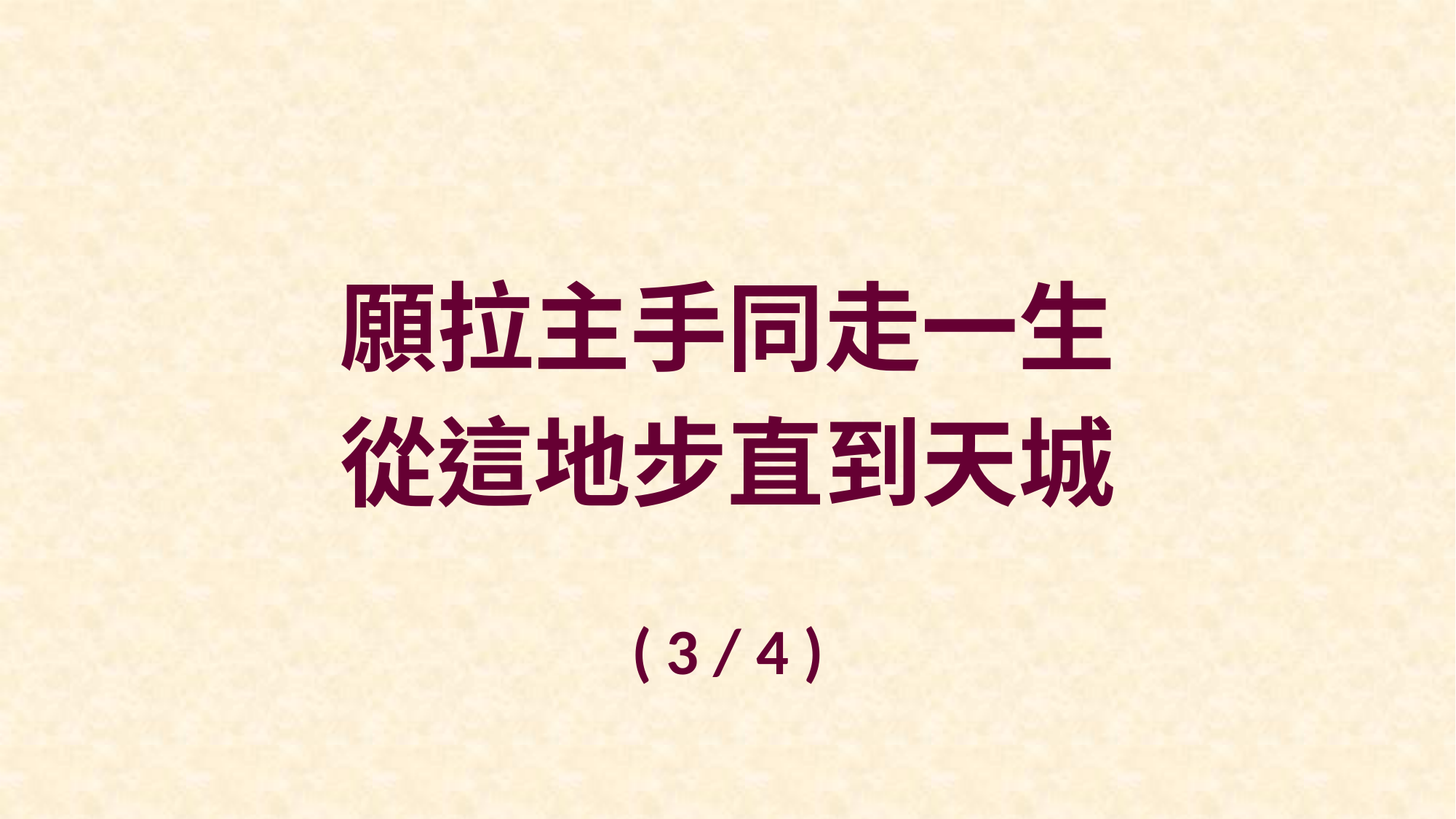

願拉主手同走一生
從這地步直到天城
( 3 / 4 )